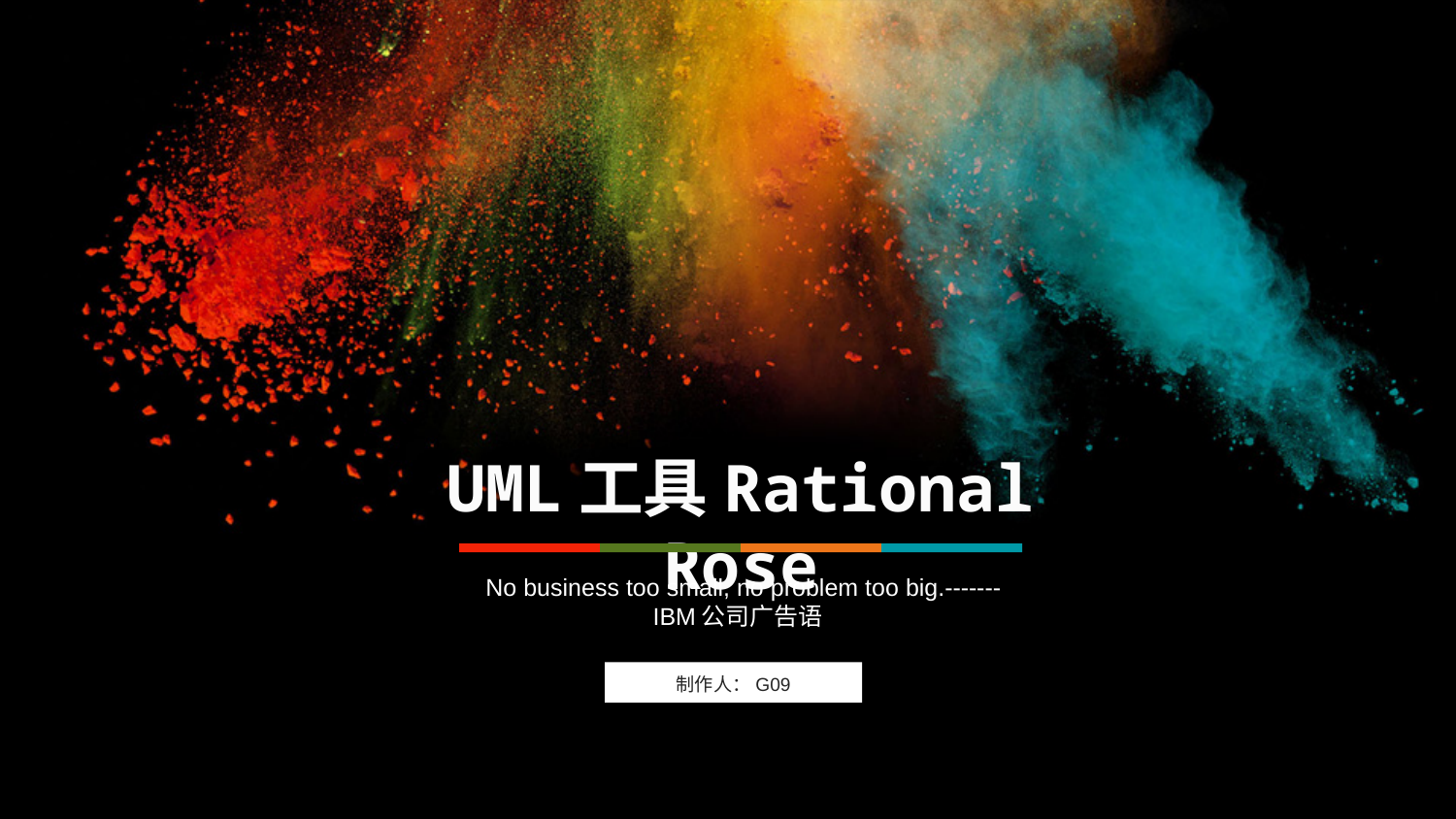

UML工具Rational Rose

 No business too small, no problem too big.-------IBM公司广告语

制作人：G09